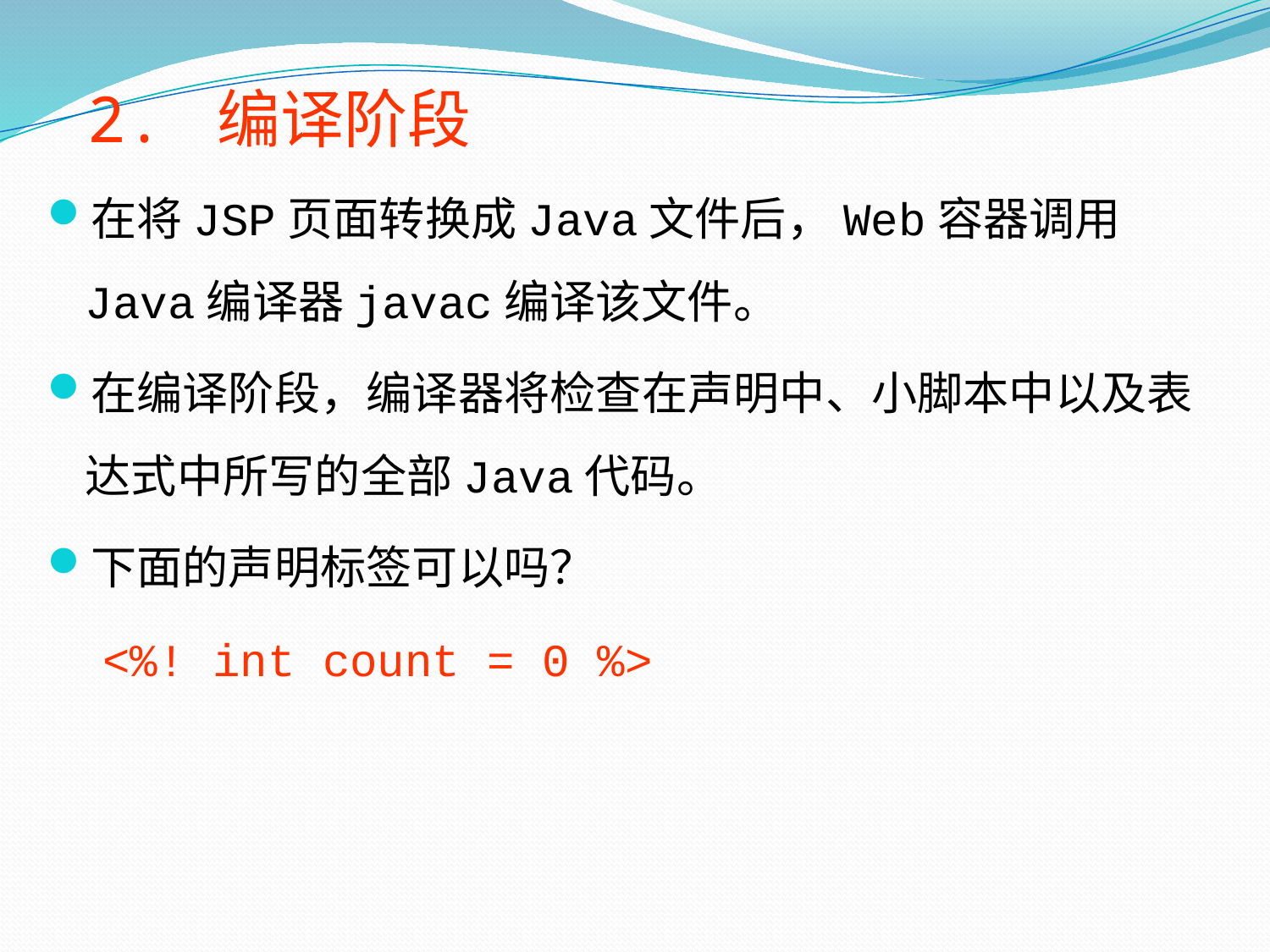

2. 编译阶段
在将JSP页面转换成Java文件后，Web容器调用Java编译器javac编译该文件。
在编译阶段，编译器将检查在声明中、小脚本中以及表达式中所写的全部Java代码。
下面的声明标签可以吗？
  <%! int count = 0 %>